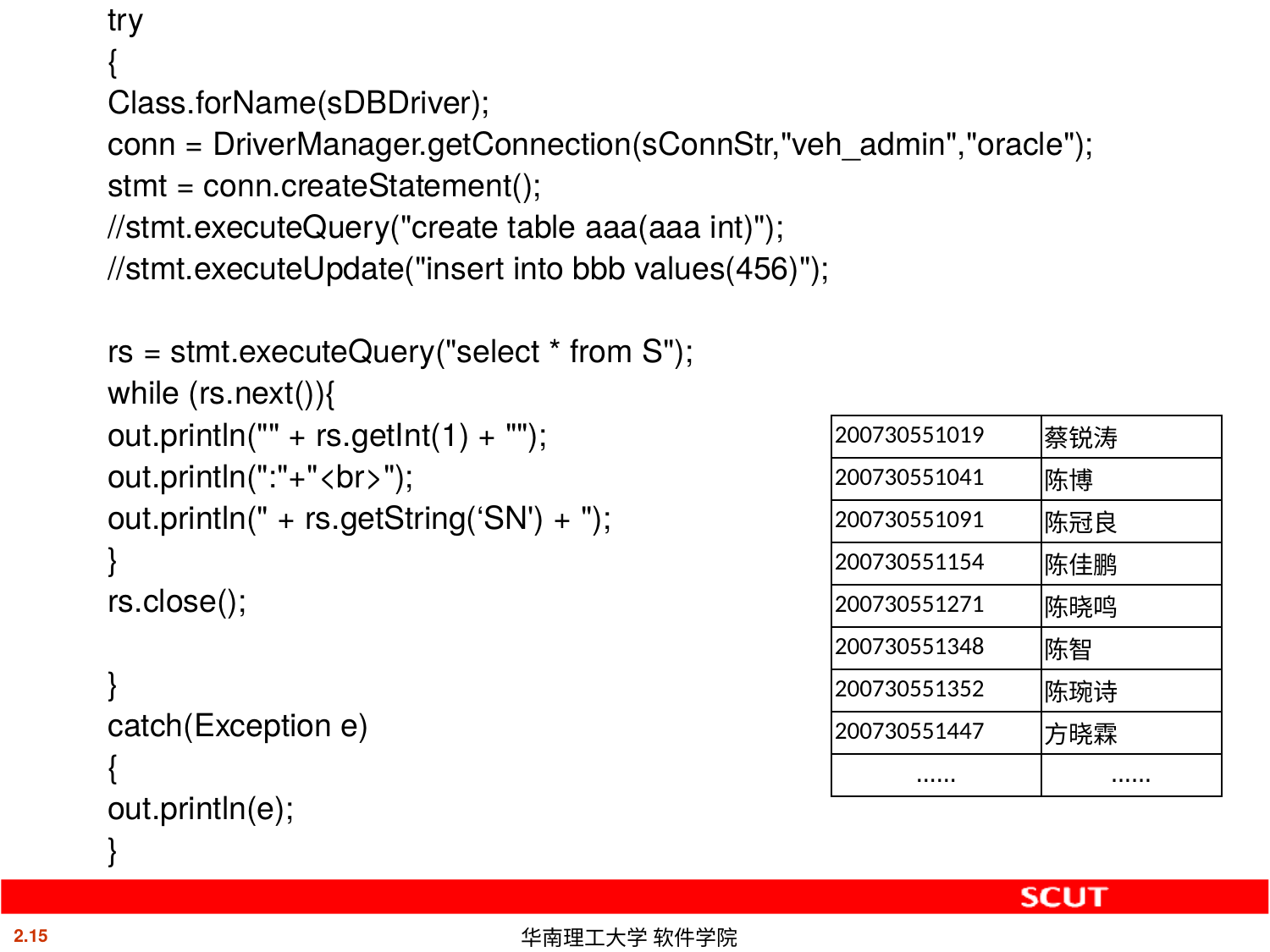

try
{
Class.forName(sDBDriver);
conn = DriverManager.getConnection(sConnStr,"veh_admin","oracle");
stmt = conn.createStatement();
//stmt.executeQuery("create table aaa(aaa int)");
//stmt.executeUpdate("insert into bbb values(456)");

rs = stmt.executeQuery("select * from S");
while (rs.next()){
out.println("" + rs.getInt(1) + "");
out.println(":"+"<br>");
out.println(" + rs.getString(‘SN') + ");
}
rs.close();

}
catch(Exception e)
{
out.println(e);
}
| 200730551019 | 蔡锐涛 |
| --- | --- |
| 200730551041 | 陈博 |
| 200730551091 | 陈冠良 |
| 200730551154 | 陈佳鹏 |
| 200730551271 | 陈晓鸣 |
| 200730551348 | 陈智 |
| 200730551352 | 陈琬诗 |
| 200730551447 | 方晓霖 |
| …… | …… |